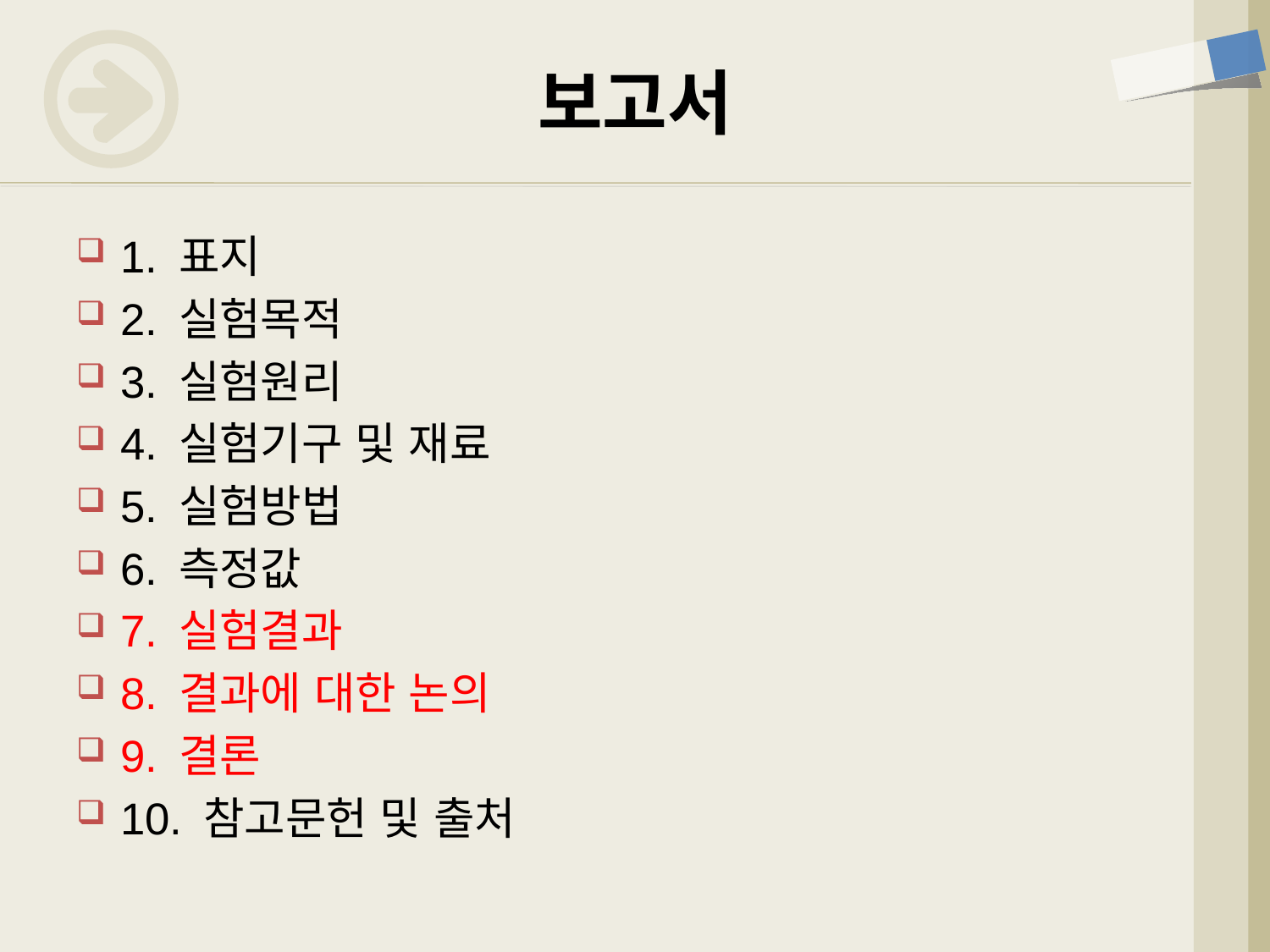

# 보고서
1. 표지
2. 실험목적
3. 실험원리
4. 실험기구 및 재료
5. 실험방법
6. 측정값
7. 실험결과
8. 결과에 대한 논의
9. 결론
10. 참고문헌 및 출처